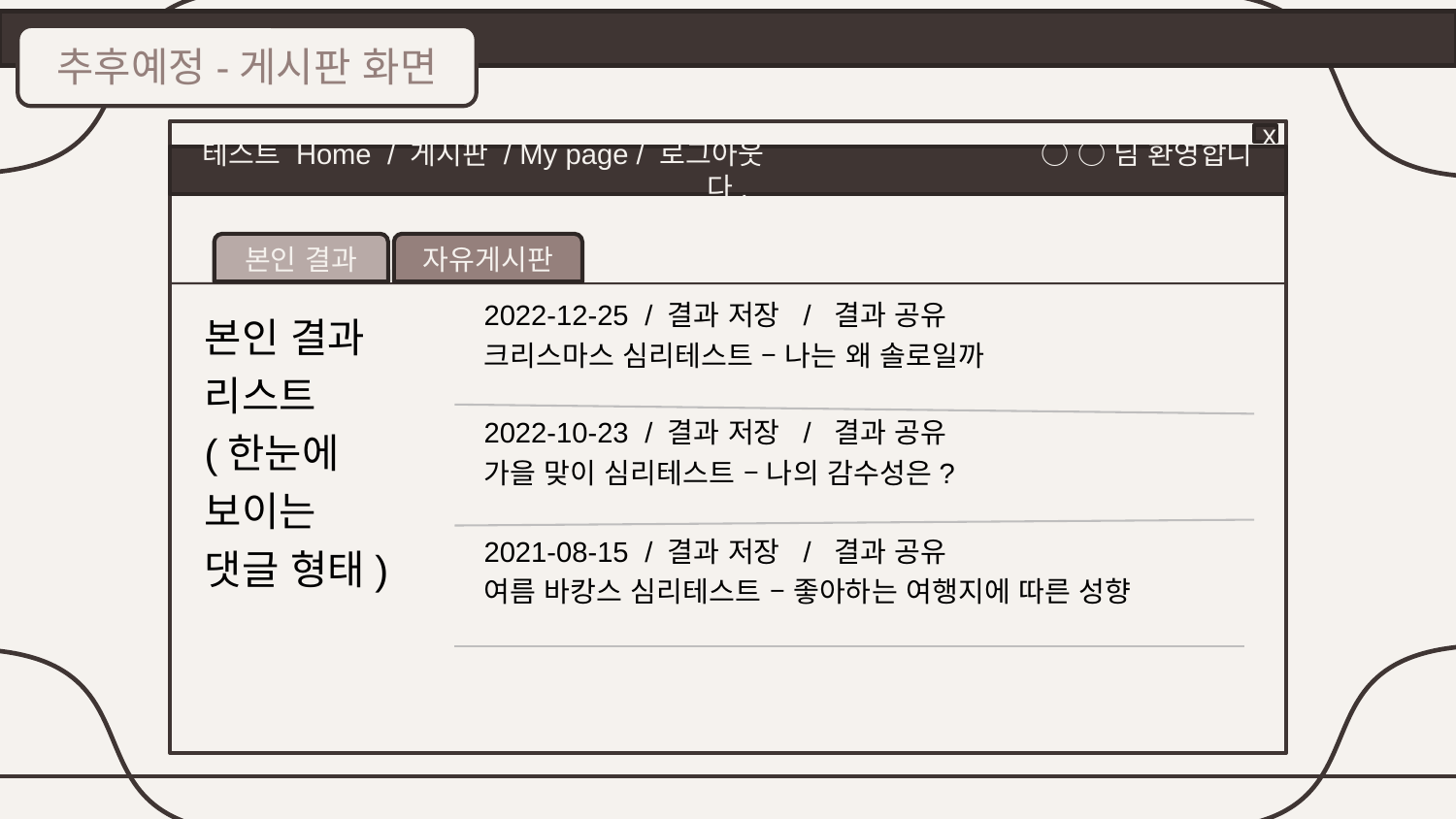

추후예정-게시판 화면

x
테스트 Home  / 게시판 / My page / 로그아웃	                                ○ ○ 님 환영합니다.
자유게시판
본인 결과

본인 결과
리스트
(한눈에
보이는
댓글 형태)
2022-12-25  / 결과 저장  /  결과 공유
크리스마스 심리테스트 – 나는 왜 솔로일까.

2022-10-23  / 결과 저장  /  결과 공유
가을 맞이 심리테스트 – 나의 감수성은?
2021-08-15  / 결과 저장  /  결과 공유
여름 바캉스 심리테스트 – 좋아하는 여행지에 따른 성향